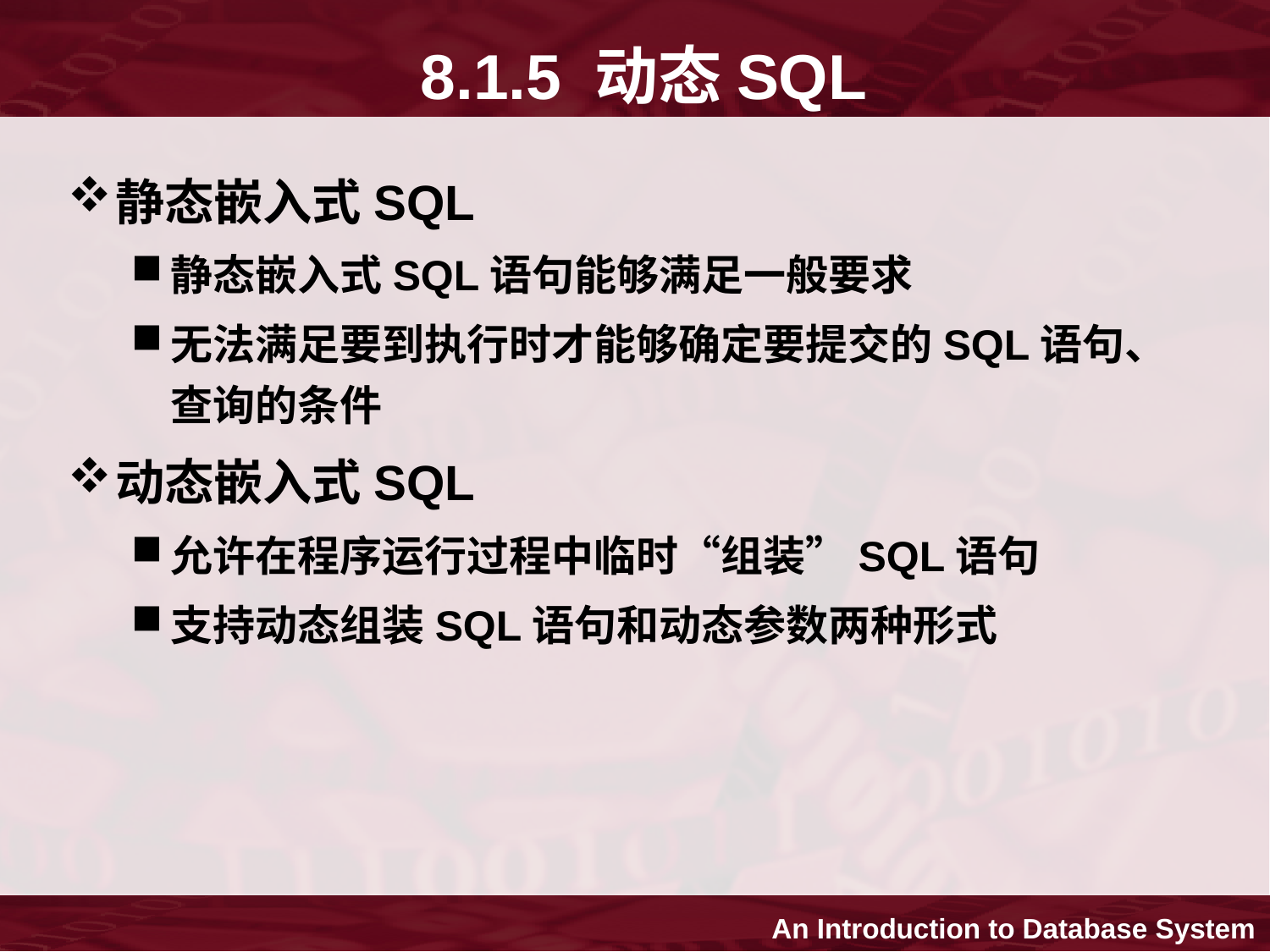

# 8.1.5 动态SQL
静态嵌入式SQL
静态嵌入式SQL语句能够满足一般要求
无法满足要到执行时才能够确定要提交的SQL语句、查询的条件
动态嵌入式SQL
允许在程序运行过程中临时“组装”SQL语句
支持动态组装SQL语句和动态参数两种形式